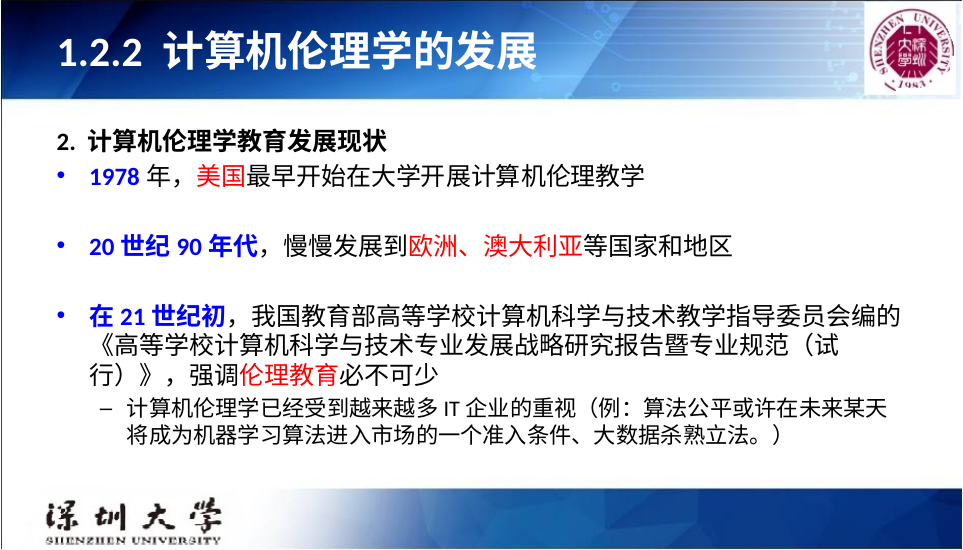

# 1.2.2 计算机伦理学的发展
2. 计算机伦理学教育发展现状
1978年，美国最早开始在大学开展计算机伦理教学

20世纪90年代，慢慢发展到欧洲、澳大利亚等国家和地区

在21世纪初，我国教育部高等学校计算机科学与技术教学指导委员会编的《高等学校计算机科学与技术专业发展战略研究报告暨专业规范（试行）》，强调伦理教育必不可少
计算机伦理学已经受到越来越多IT企业的重视（例：算法公平或许在未来某天将成为机器学习算法进入市场的一个准入条件、大数据杀熟立法。）

24